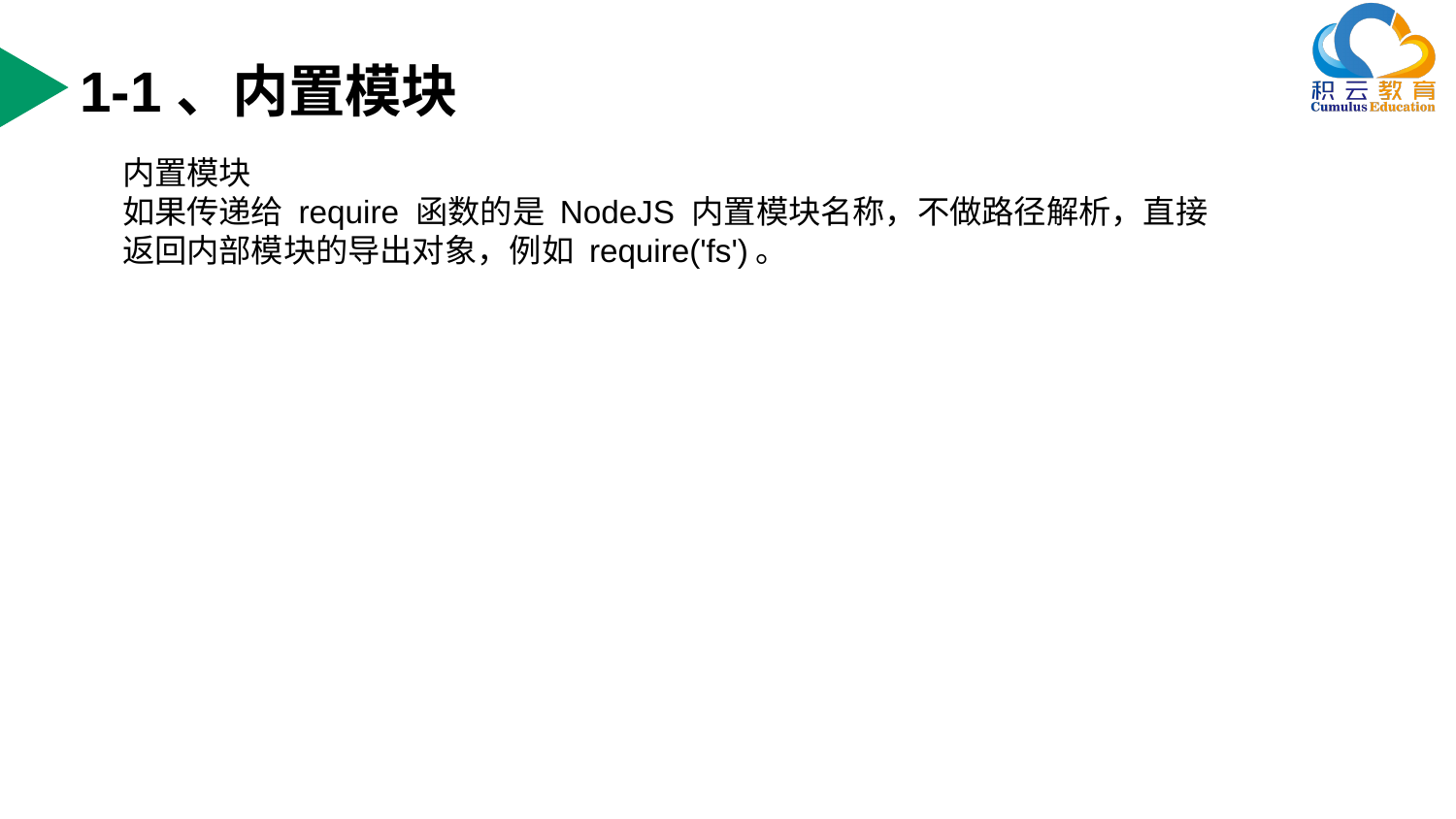

1-1、内置模块
内置模块
如果传递给 require 函数的是 NodeJS 内置模块名称，不做路径解析，直接返回内部模块的导出对象，例如 require('fs')。